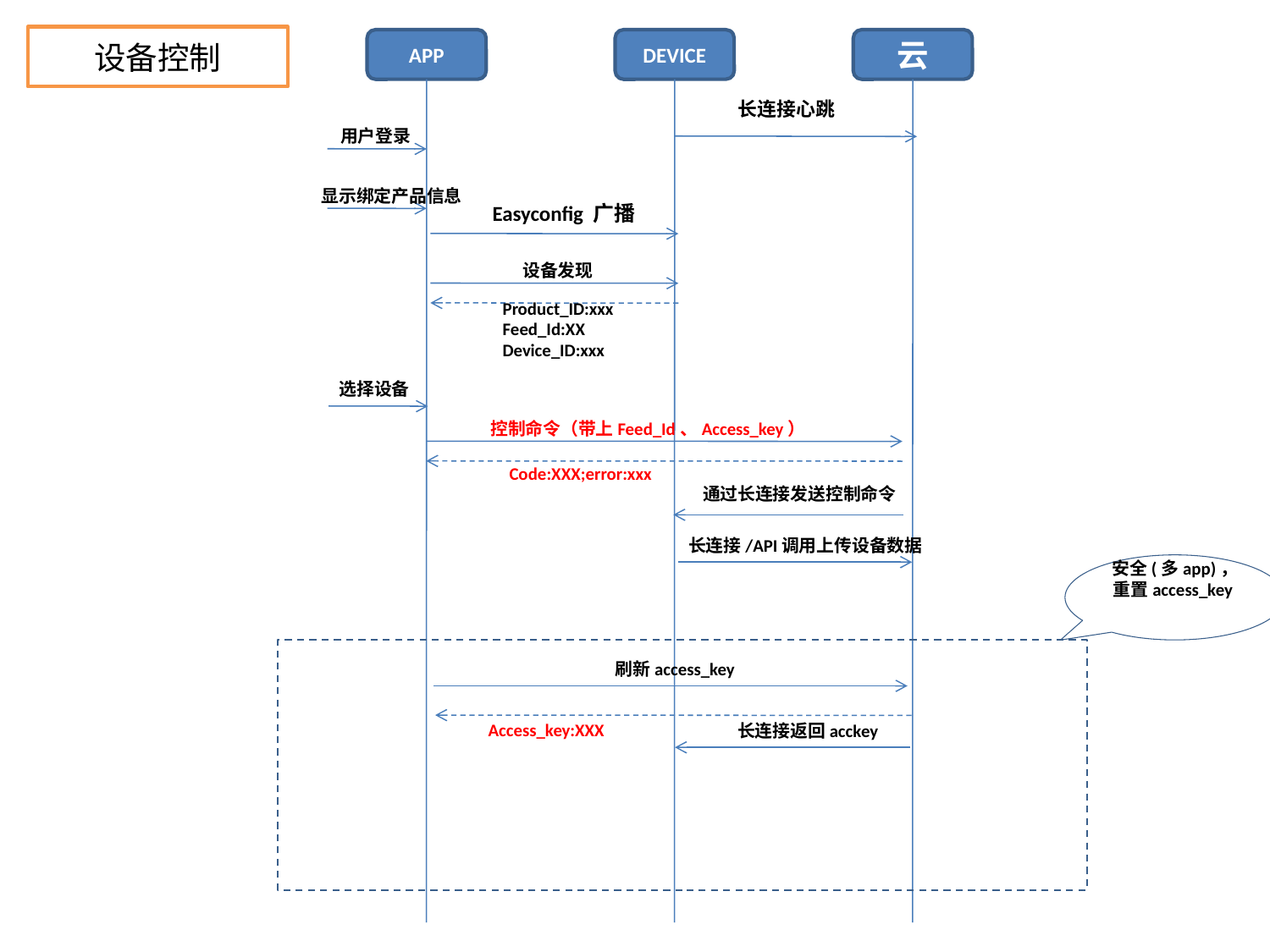

设备控制
APP
DEVICE
云
长连接心跳
用户登录
显示绑定产品信息
Easyconfig 广播
设备发现
Product_ID:xxx
Feed_Id:XX
Device_ID:xxx
选择设备
控制命令（带上Feed_Id、Access_key）
Code:XXX;error:xxx
通过长连接发送控制命令
长连接/API调用上传设备数据
安全(多app)，重置access_key安

刷新access_key
Access_key:XXX
长连接返回acckey